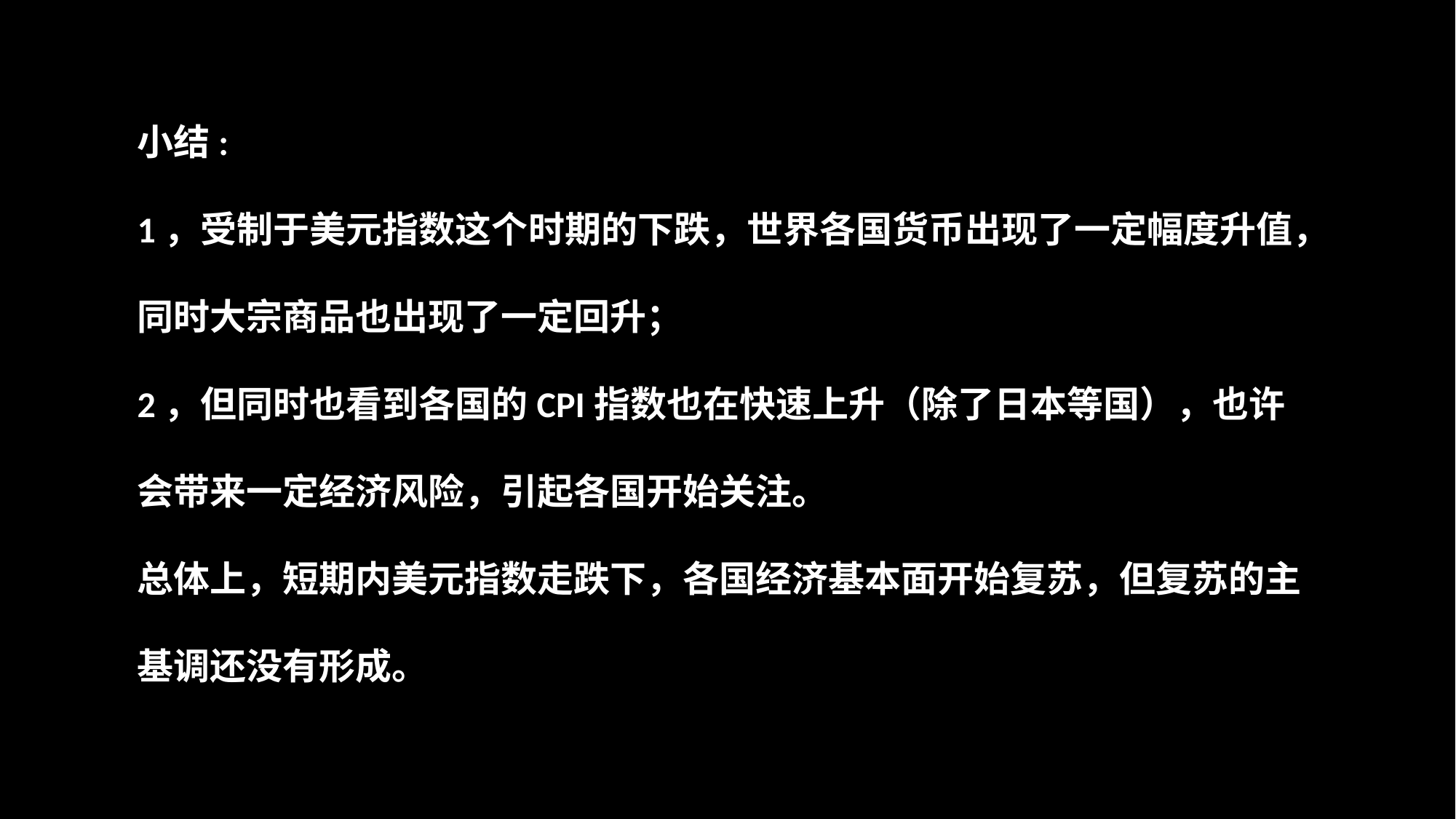

小结:
1，受制于美元指数这个时期的下跌，世界各国货币出现了一定幅度升值，同时大宗商品也出现了一定回升；
2，但同时也看到各国的CPI指数也在快速上升（除了日本等国），也许会带来一定经济风险，引起各国开始关注。
总体上，短期内美元指数走跌下，各国经济基本面开始复苏，但复苏的主基调还没有形成。